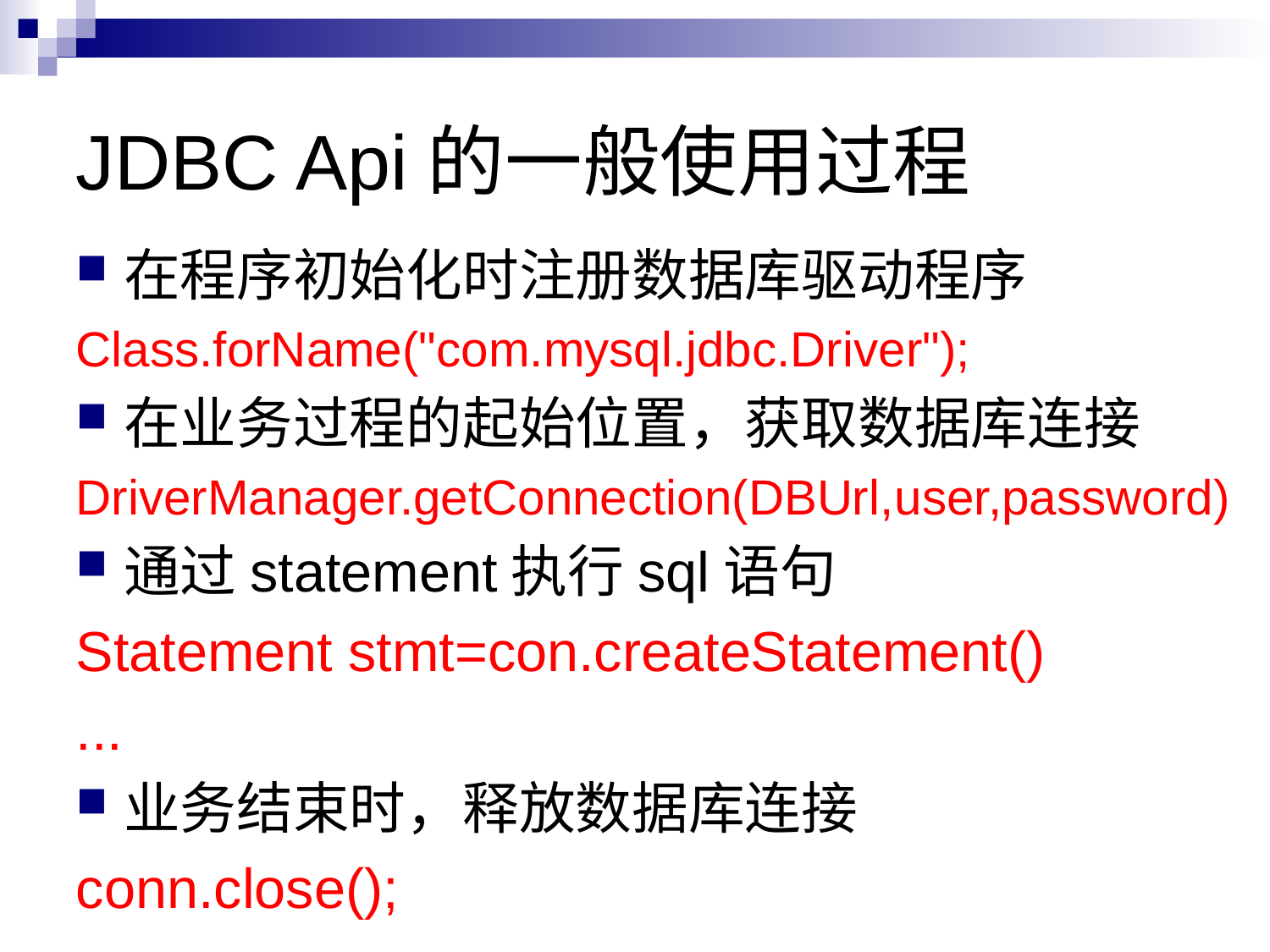

# JDBC Api的一般使用过程
在程序初始化时注册数据库驱动程序
Class.forName("com.mysql.jdbc.Driver");
在业务过程的起始位置，获取数据库连接
DriverManager.getConnection(DBUrl,user,password)
通过statement执行sql语句
Statement stmt=con.createStatement()
...
业务结束时，释放数据库连接
conn.close();